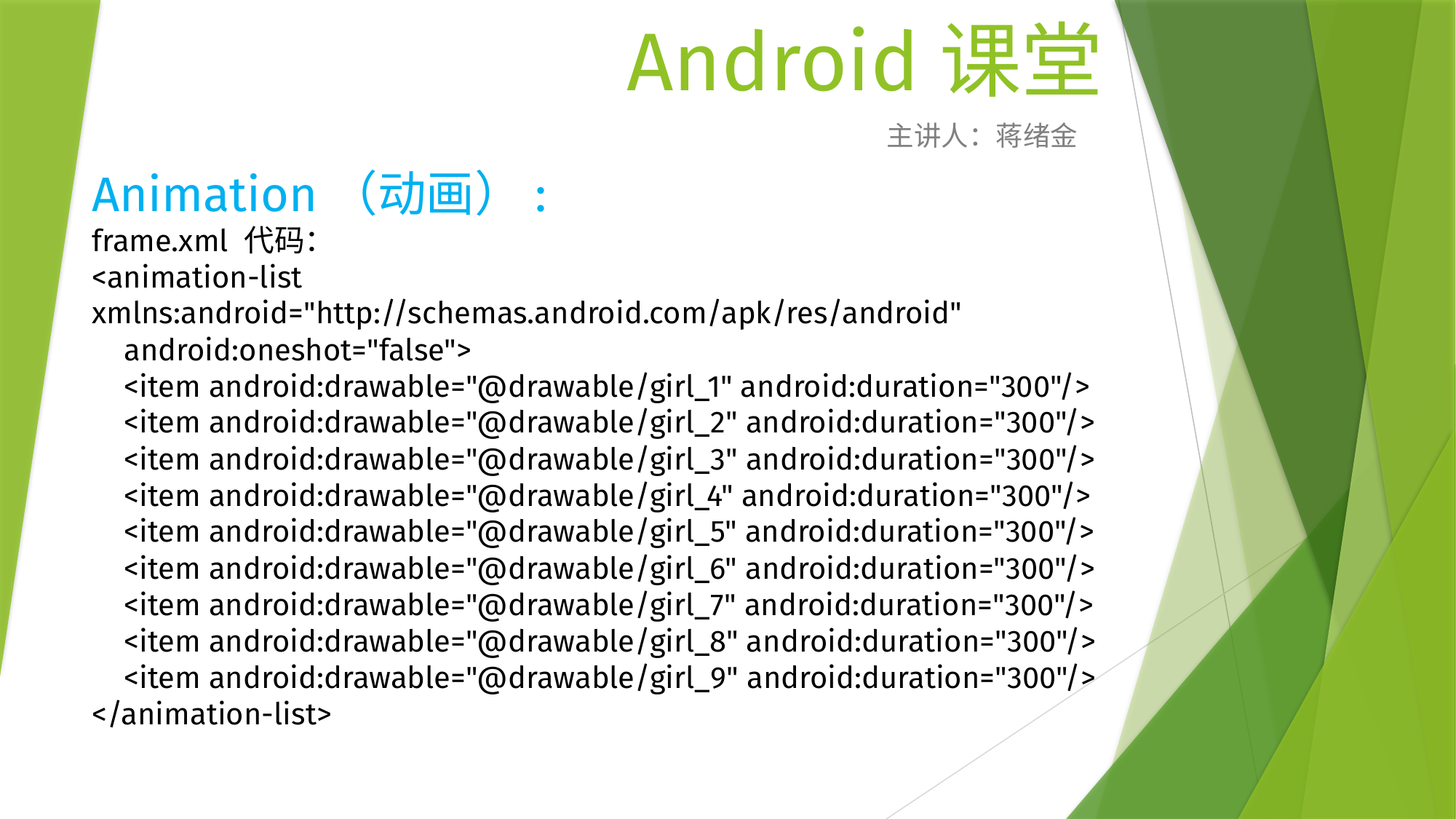

# Android课堂
主讲人：蒋绪金
Animation（动画）:
frame.xml 代码：
<animation-list xmlns:android="http://schemas.android.com/apk/res/android"
    android:oneshot="false">
    <item android:drawable="@drawable/girl_1" android:duration="300"/>
    <item android:drawable="@drawable/girl_2" android:duration="300"/>
    <item android:drawable="@drawable/girl_3" android:duration="300"/>
    <item android:drawable="@drawable/girl_4" android:duration="300"/>
    <item android:drawable="@drawable/girl_5" android:duration="300"/>
    <item android:drawable="@drawable/girl_6" android:duration="300"/>
    <item android:drawable="@drawable/girl_7" android:duration="300"/>
    <item android:drawable="@drawable/girl_8" android:duration="300"/>
    <item android:drawable="@drawable/girl_9" android:duration="300"/>
</animation-list>